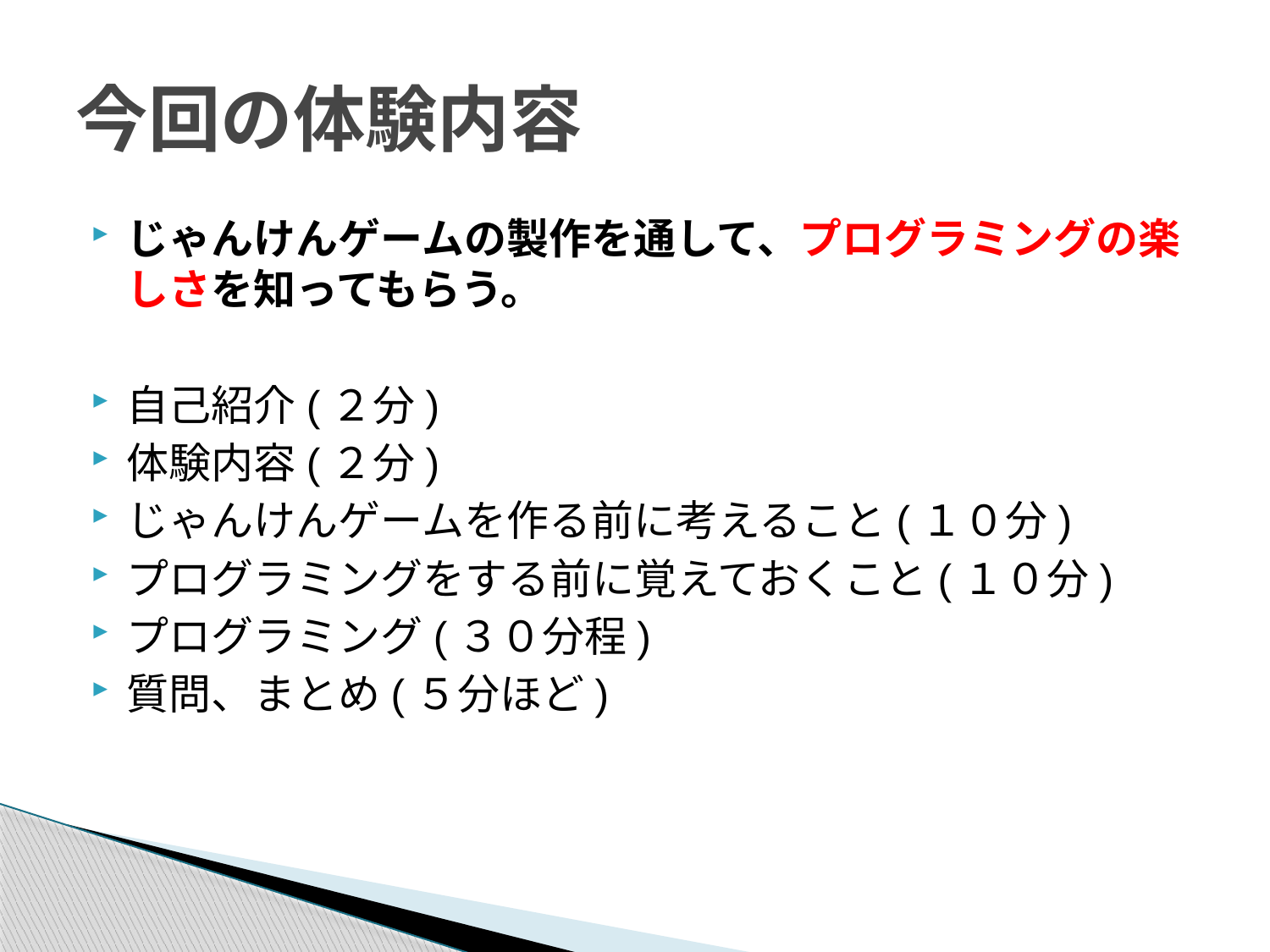

# 今回の体験内容
じゃんけんゲームの製作を通して、プログラミングの楽しさを知ってもらう。

自己紹介(２分)
体験内容(２分)
じゃんけんゲームを作る前に考えること(１０分)
プログラミングをする前に覚えておくこと(１０分)
プログラミング(３０分程)
質問、まとめ(５分ほど)